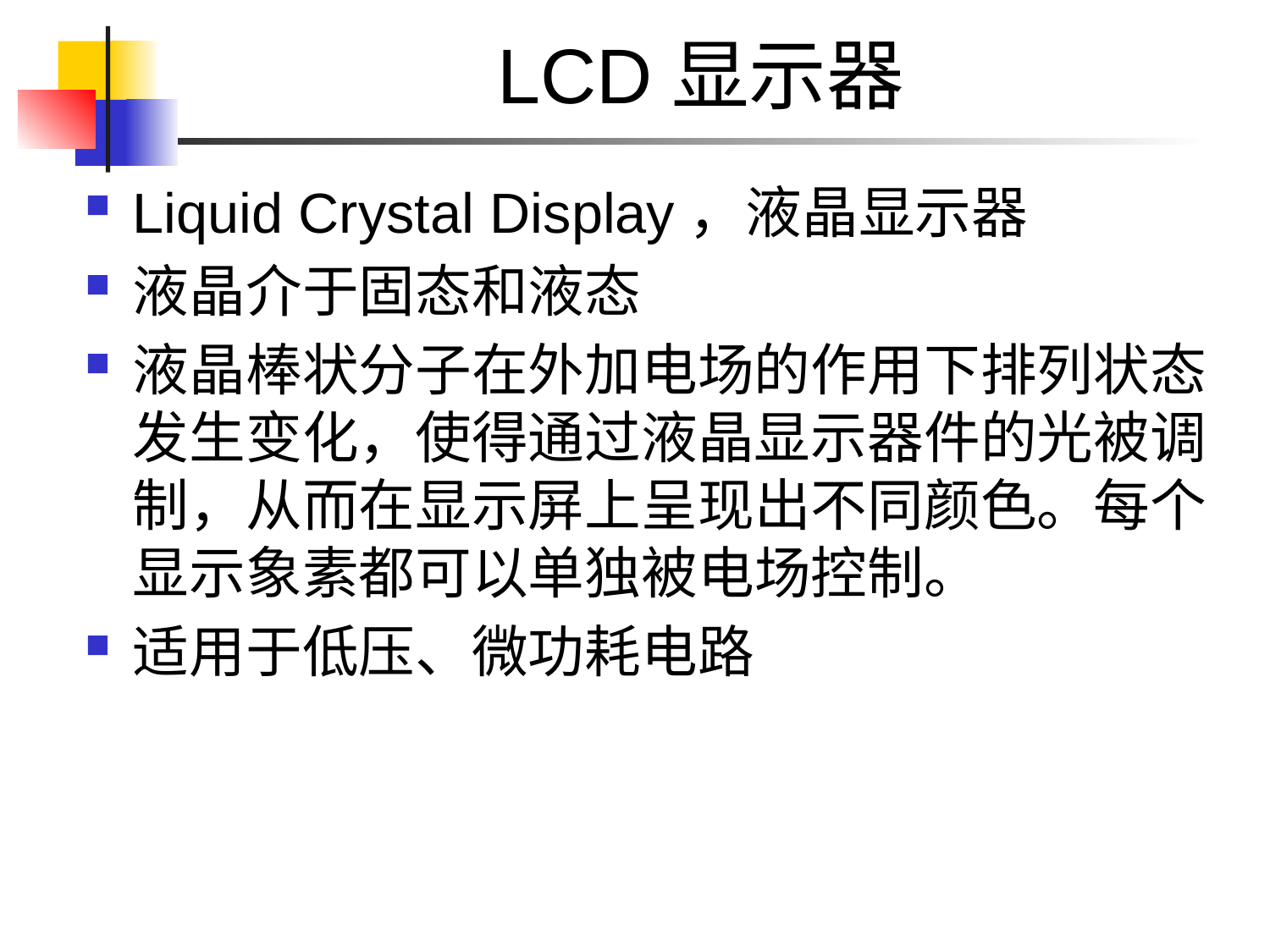

# LCD显示器
Liquid Crystal Display，液晶显示器
液晶介于固态和液态
液晶棒状分子在外加电场的作用下排列状态发生变化，使得通过液晶显示器件的光被调制，从而在显示屏上呈现出不同颜色。每个显示象素都可以单独被电场控制。
适用于低压、微功耗电路